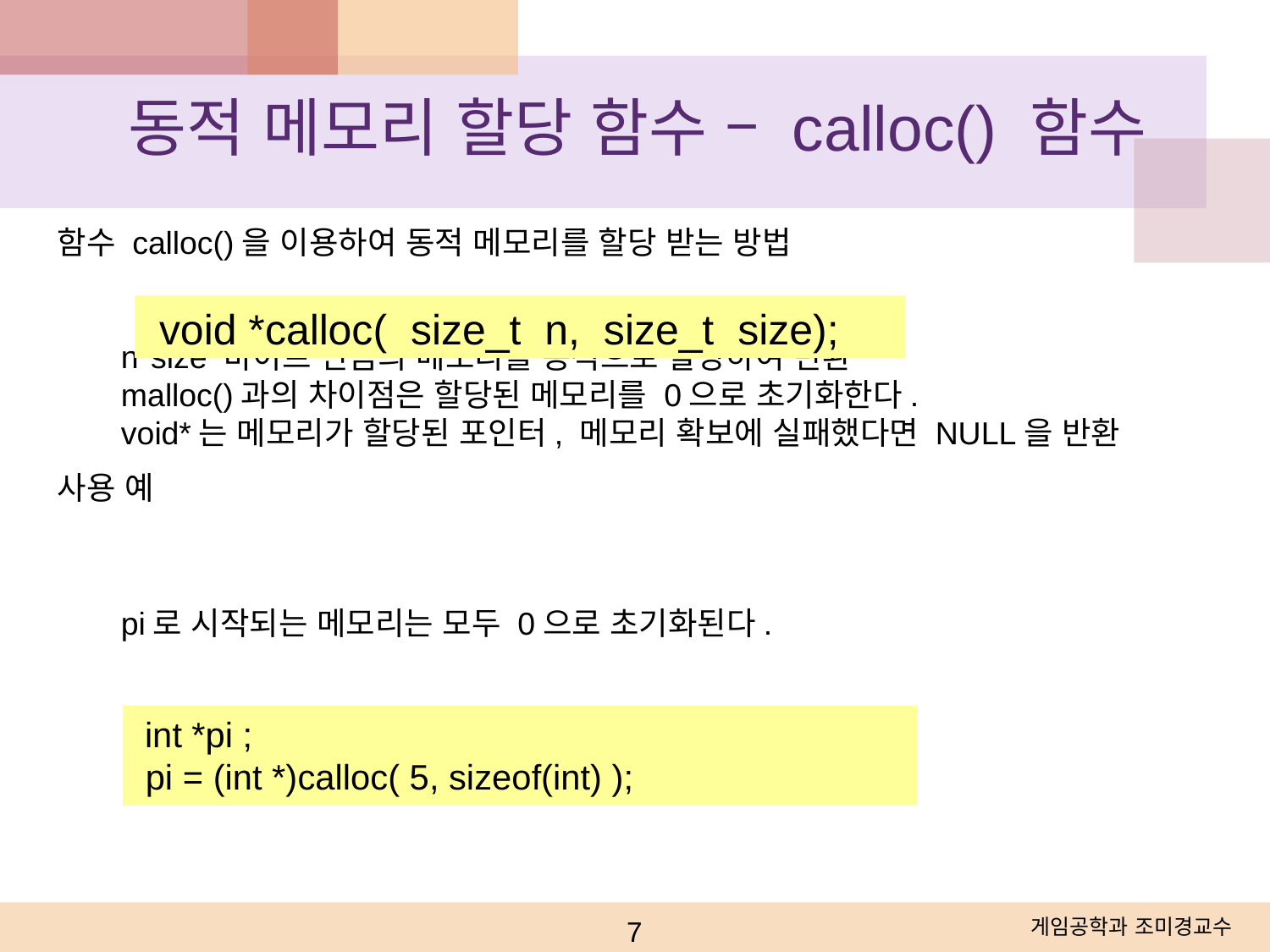

동적 메모리 할당 함수 – calloc() 함수
함수 calloc()을 이용하여 동적 메모리를 할당 받는 방법

n*size 바이트 만큼의 메모리를 동적으로 할당하여 반환
malloc()과의 차이점은 할당된 메모리를 0으로 초기화한다.
void*는 메모리가 할당된 포인터, 메모리 확보에 실패했다면 NULL을 반환

사용 예

pi로 시작되는 메모리는 모두 0으로 초기화된다.
 void *calloc(  size_t  n,  size_t  size);
 int *pi ;
 pi = (int *)calloc( 5, sizeof(int) );
7
게임공학과 조미경교수